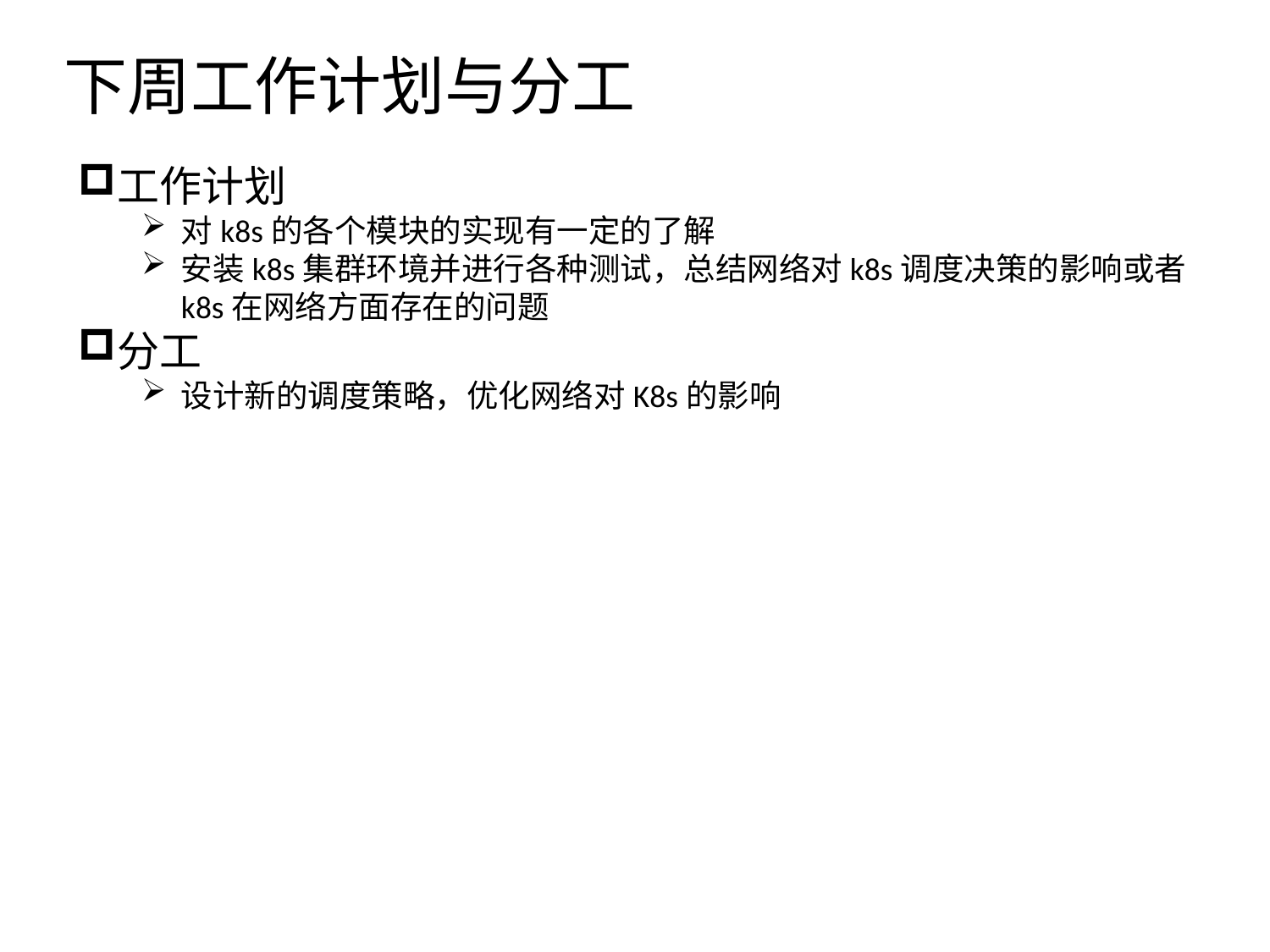

下周工作计划与分工
工作计划
对k8s的各个模块的实现有一定的了解
安装k8s集群环境并进行各种测试，总结网络对k8s调度决策的影响或者k8s在网络方面存在的问题
分工
设计新的调度策略，优化网络对K8s的影响